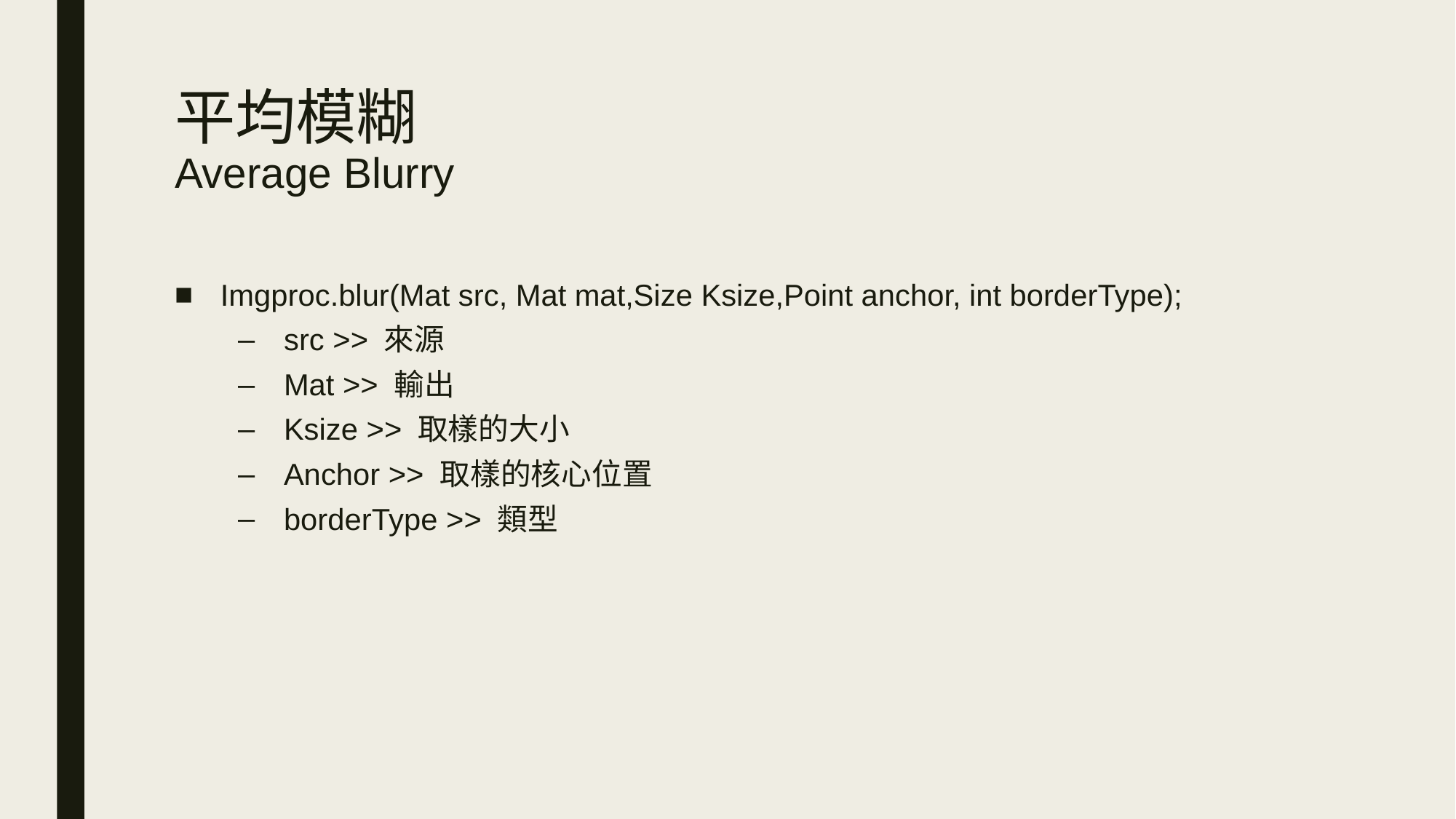

# 平均模糊 Average Blurry
Imgproc.blur(Mat src, Mat mat,Size Ksize,Point anchor, int borderType);
src >> 來源
Mat >> 輸出
Ksize >> 取樣的大小
Anchor >> 取樣的核心位置
borderType >> 類型